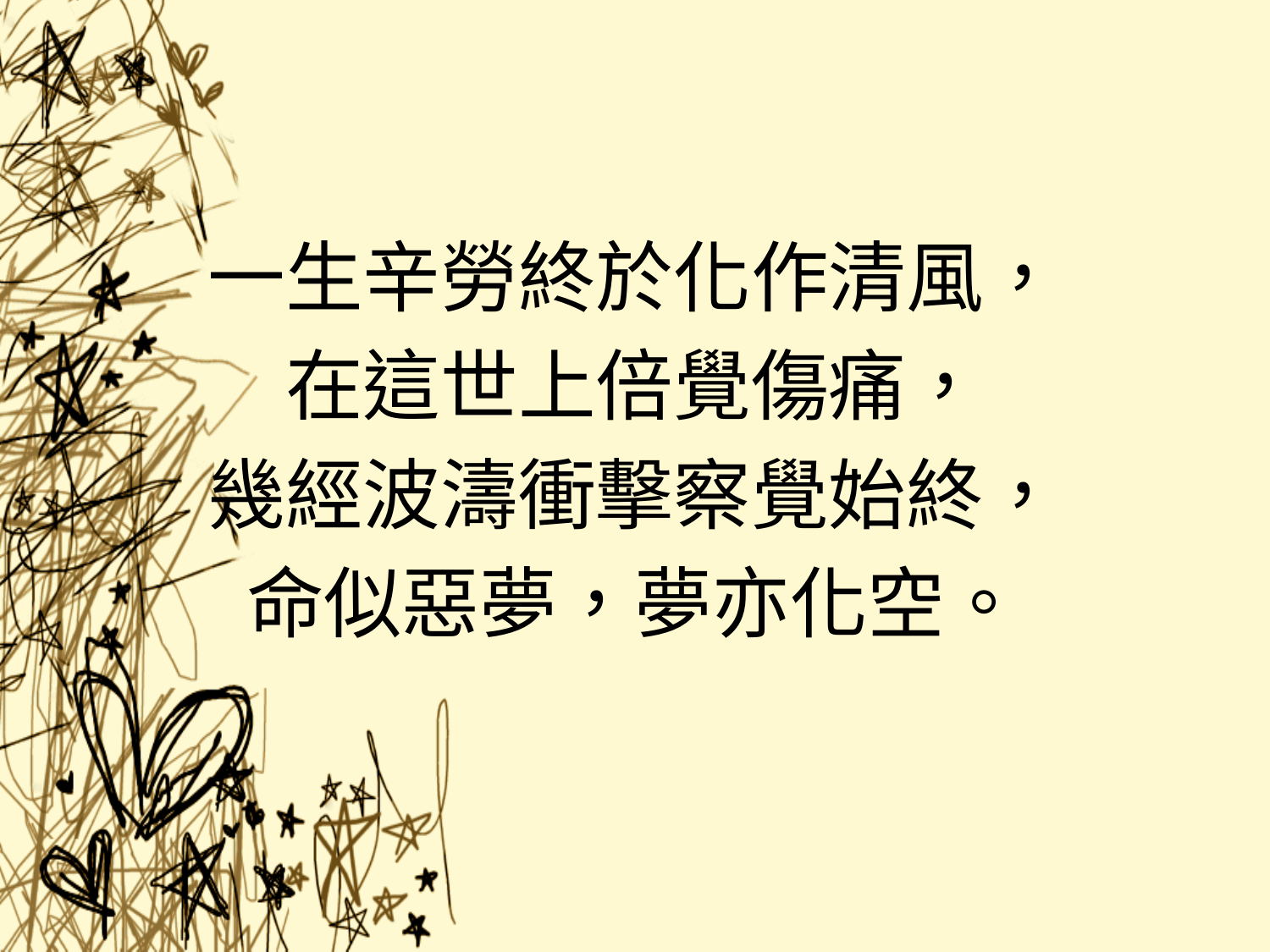

#
一生辛勞終於化作清風，
在這世上倍覺傷痛，
幾經波濤衝擊察覺始終，
命似惡夢，夢亦化空。